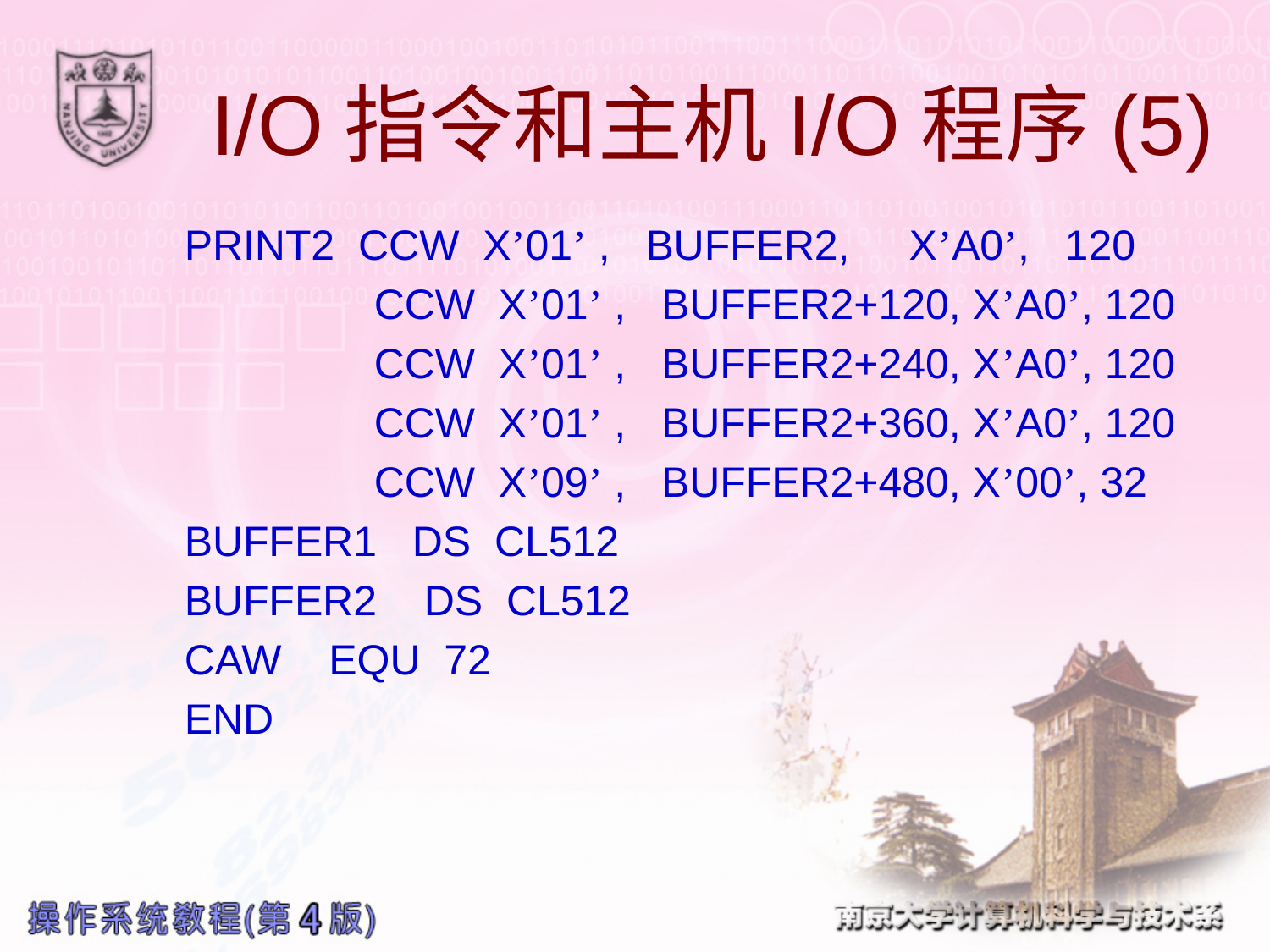

I/O指令和主机I/O程序(5)
#
  PRINT2  CCW  X’01’ ,   BUFFER2,     X’A0’,   120
                  CCW  X’01’ ,   BUFFER2+120, X’A0’, 120
                  CCW  X’01’ ,   BUFFER2+240, X’A0’, 120
                  CCW  X’01’ ,   BUFFER2+360, X’A0’, 120
                  CCW  X’09’ ,   BUFFER2+480, X’00’, 32
  BUFFER1   DS  CL512
  BUFFER2    DS  CL512
  CAW    EQU  72
  END